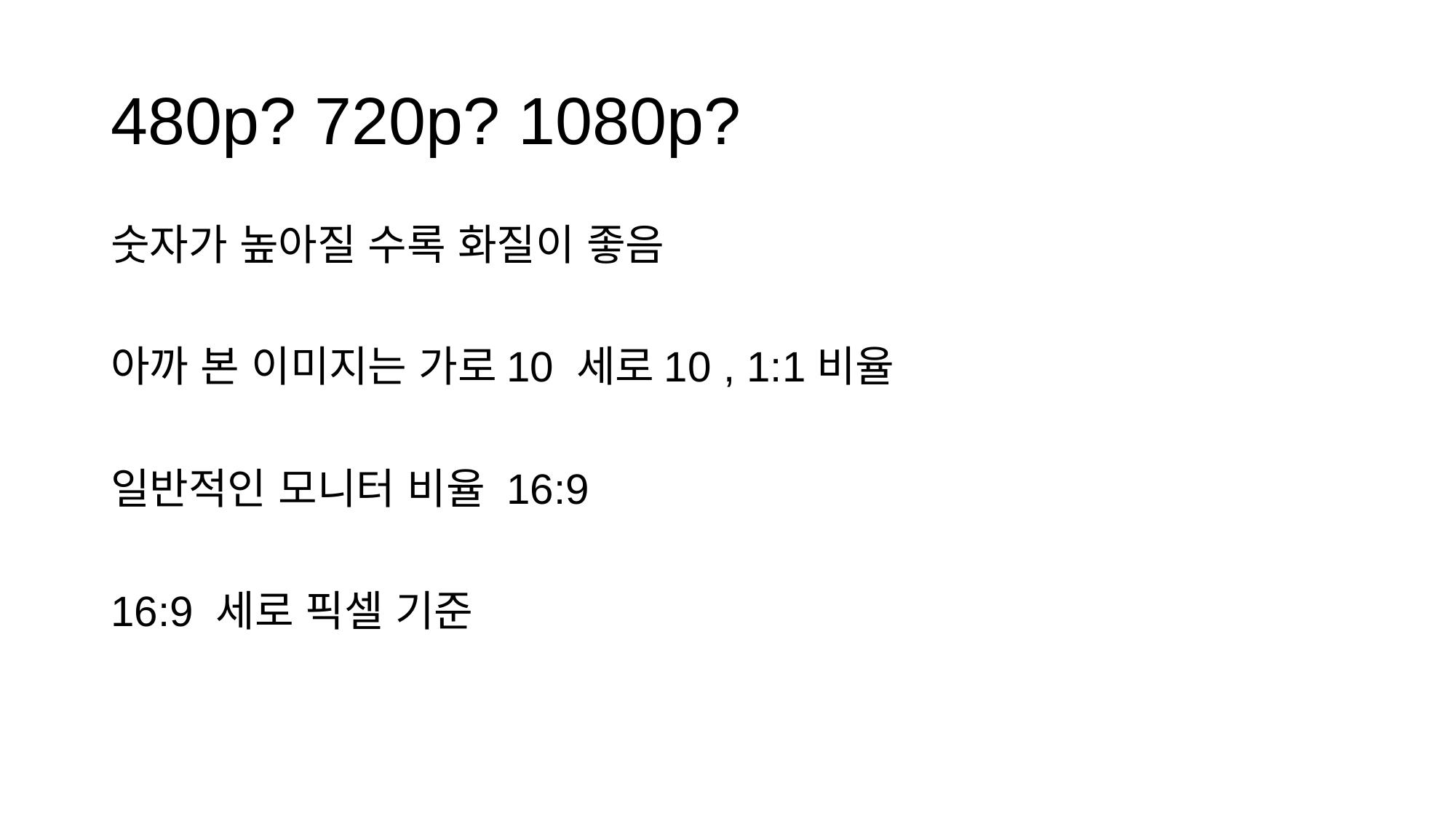

# 480p? 720p? 1080p?
숫자가 높아질 수록 화질이 좋음

아까 본 이미지는 가로10 세로10 , 1:1비율

일반적인 모니터 비율 16:9

16:9 세로 픽셀 기준